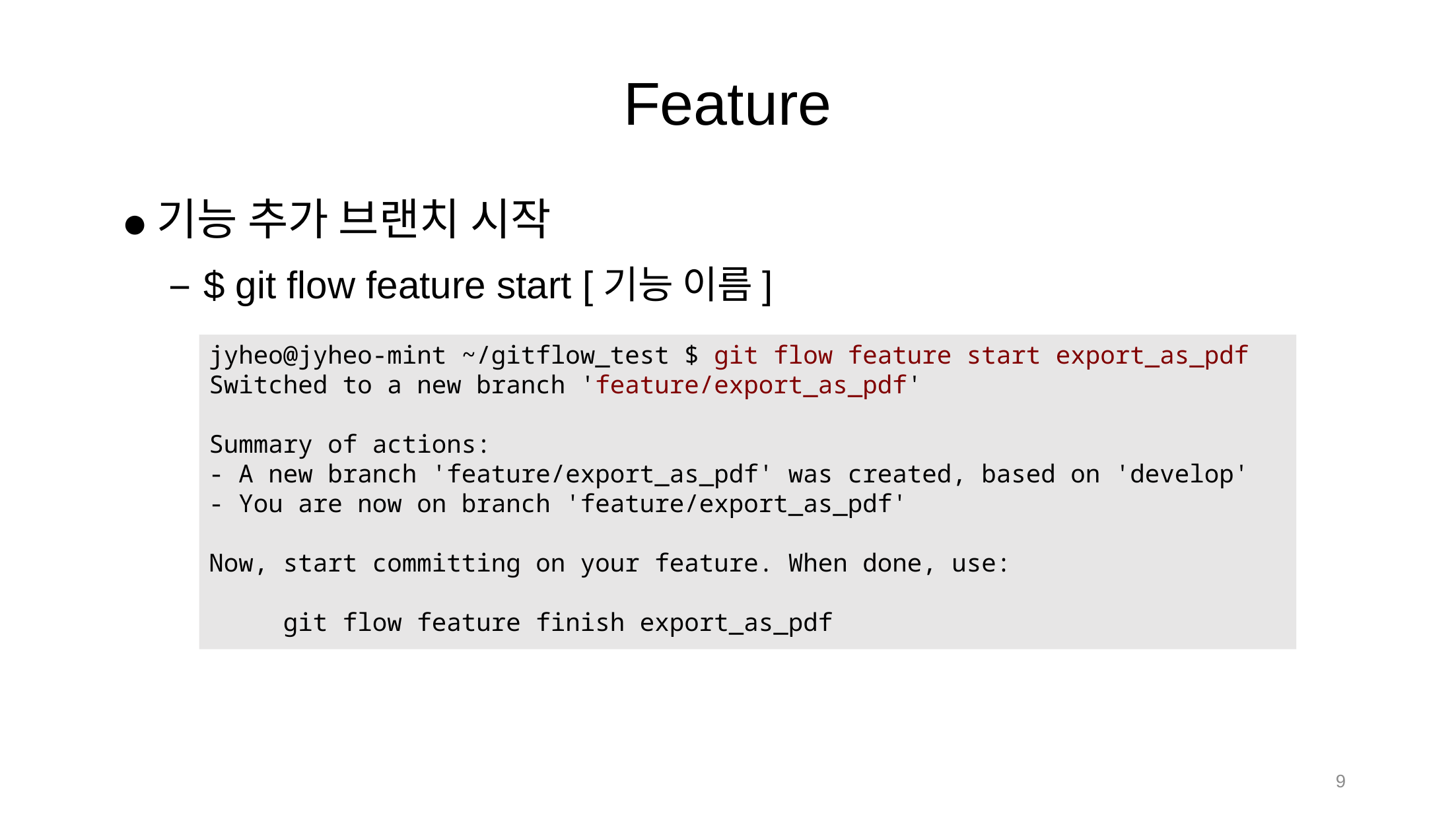

Feature
기능 추가 브랜치 시작
$ git flow feature start [기능 이름]
jyheo@jyheo-mint ~/gitflow_test $ git flow feature start export_as_pdf
Switched to a new branch 'feature/export_as_pdf'

Summary of actions:
- A new branch 'feature/export_as_pdf' was created, based on 'develop'
- You are now on branch 'feature/export_as_pdf'

Now, start committing on your feature. When done, use:

     git flow feature finish export_as_pdf
9